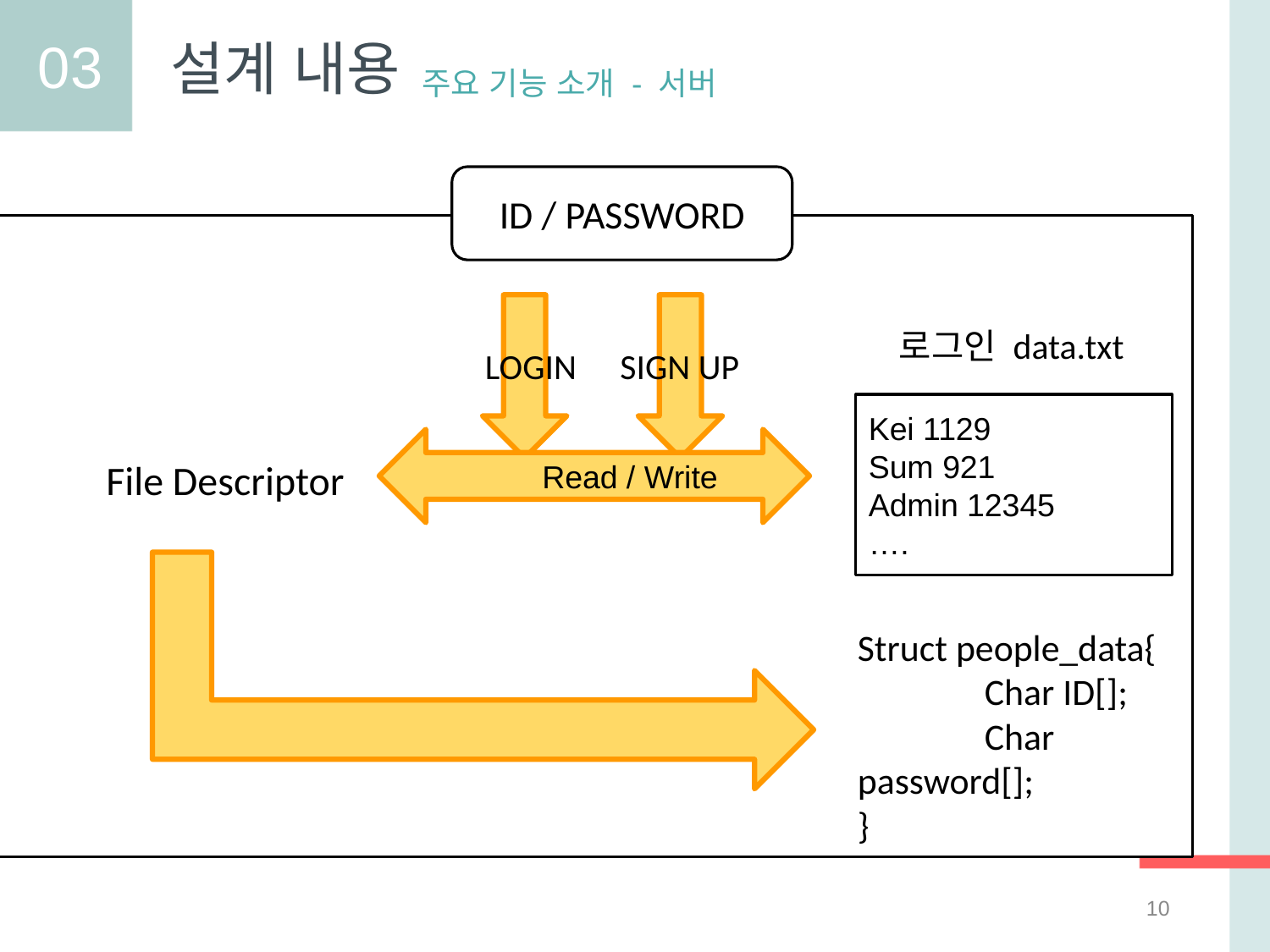

03
설계 내용
주요 기능 소개 - 서버
ID / PASSWORD

로그인 data.txt
LOGIN	 SIGN UP

Kei 1129
Sum 921
Admin 12345
….
	Read / Write
File Descriptor
Struct people_data{
	Char ID[];
	Char password[];
}
10